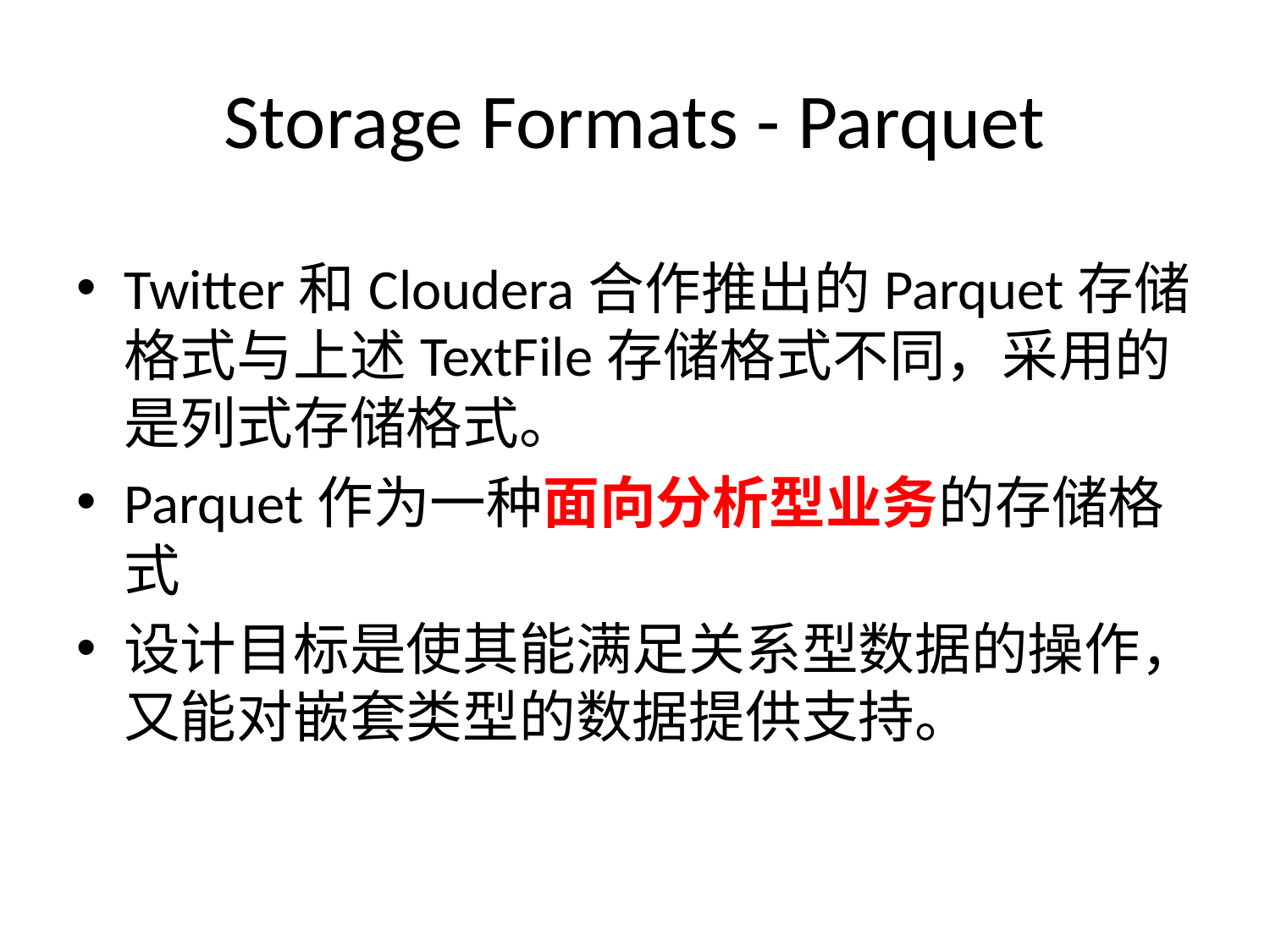

# Storage Formats - Parquet
Twitter和Cloudera合作推出的Parquet存储格式与上述TextFile存储格式不同，采用的是列式存储格式。
Parquet作为一种面向分析型业务的存储格式
设计目标是使其能满足关系型数据的操作，又能对嵌套类型的数据提供支持。